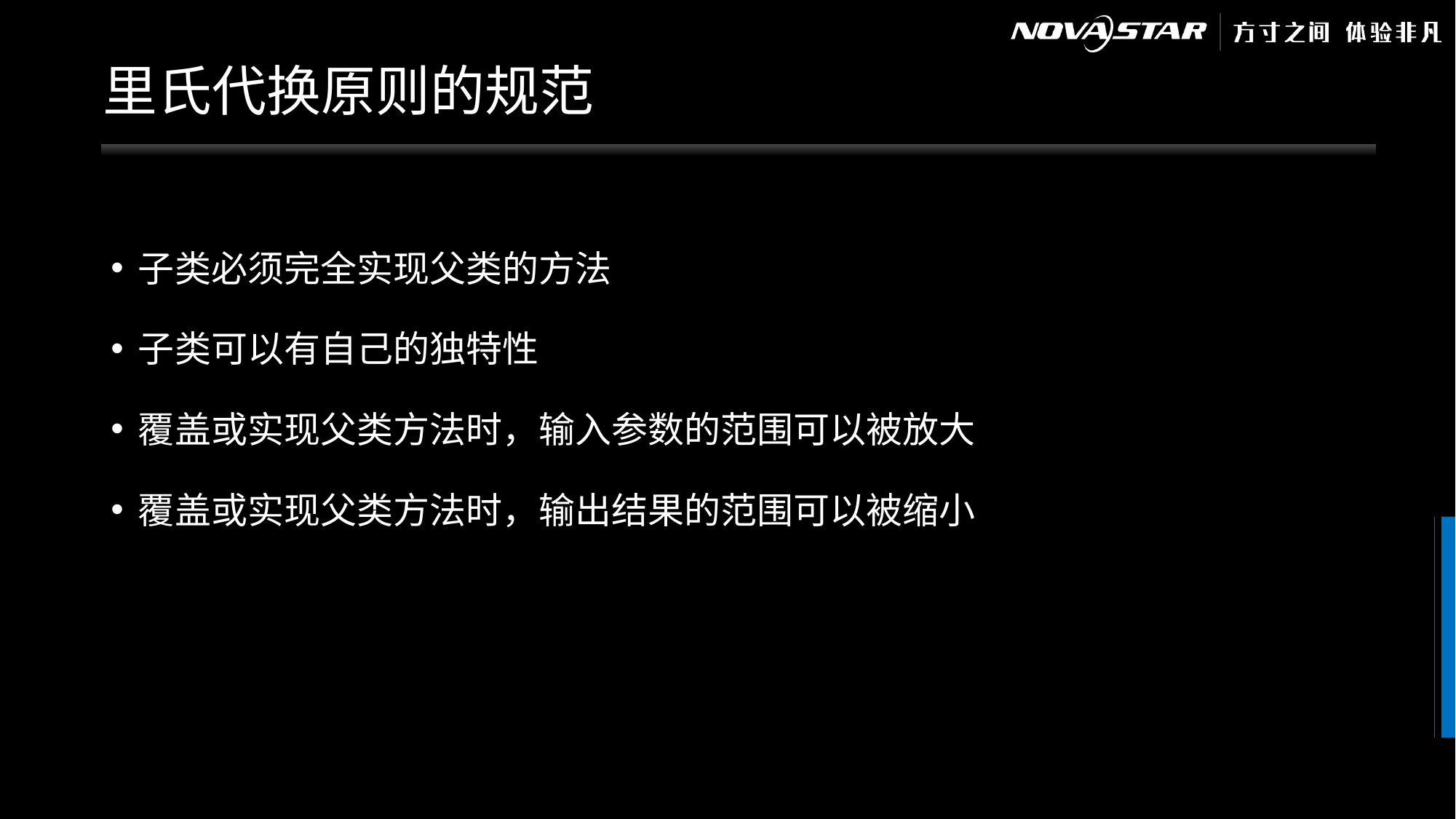

# 里氏代换原则的规范

子类必须完全实现父类的方法
子类可以有自己的独特性
覆盖或实现父类方法时，输入参数的范围可以被放大
覆盖或实现父类方法时，输出结果的范围可以被缩小